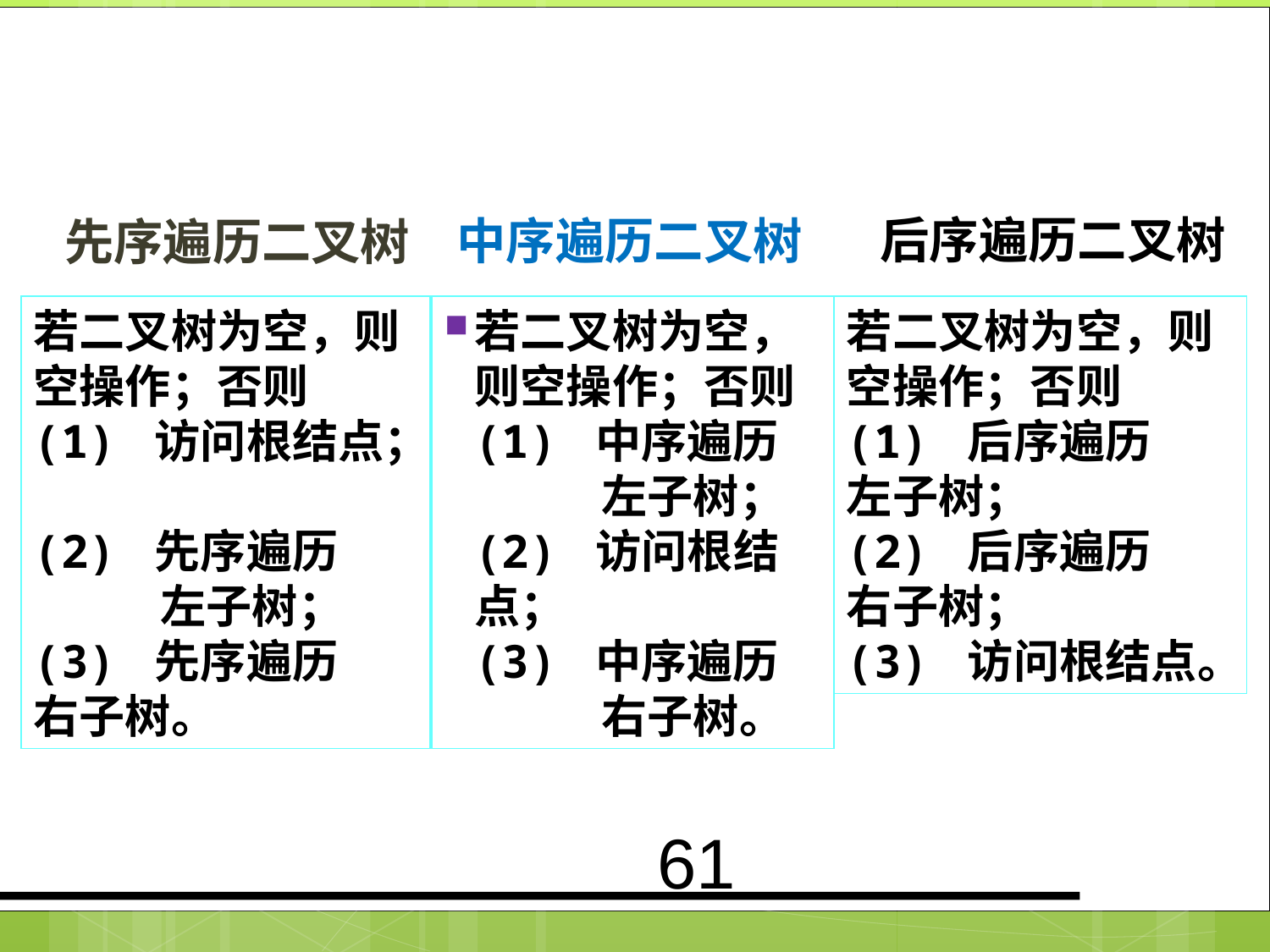

后序遍历二叉树
中序遍历二叉树
先序遍历二叉树
若二叉树为空，则空操作；否则
(1) 访问根结点；
(2) 先序遍历		左子树；
(3) 先序遍历	右子树。
若二叉树为空，则空操作；否则
(1) 中序遍历	左子树；
(2) 访问根结点；
(3) 中序遍历	右子树。
若二叉树为空，则空操作；否则
(1) 后序遍历	左子树；
(2) 后序遍历	右子树；
(3) 访问根结点。
61